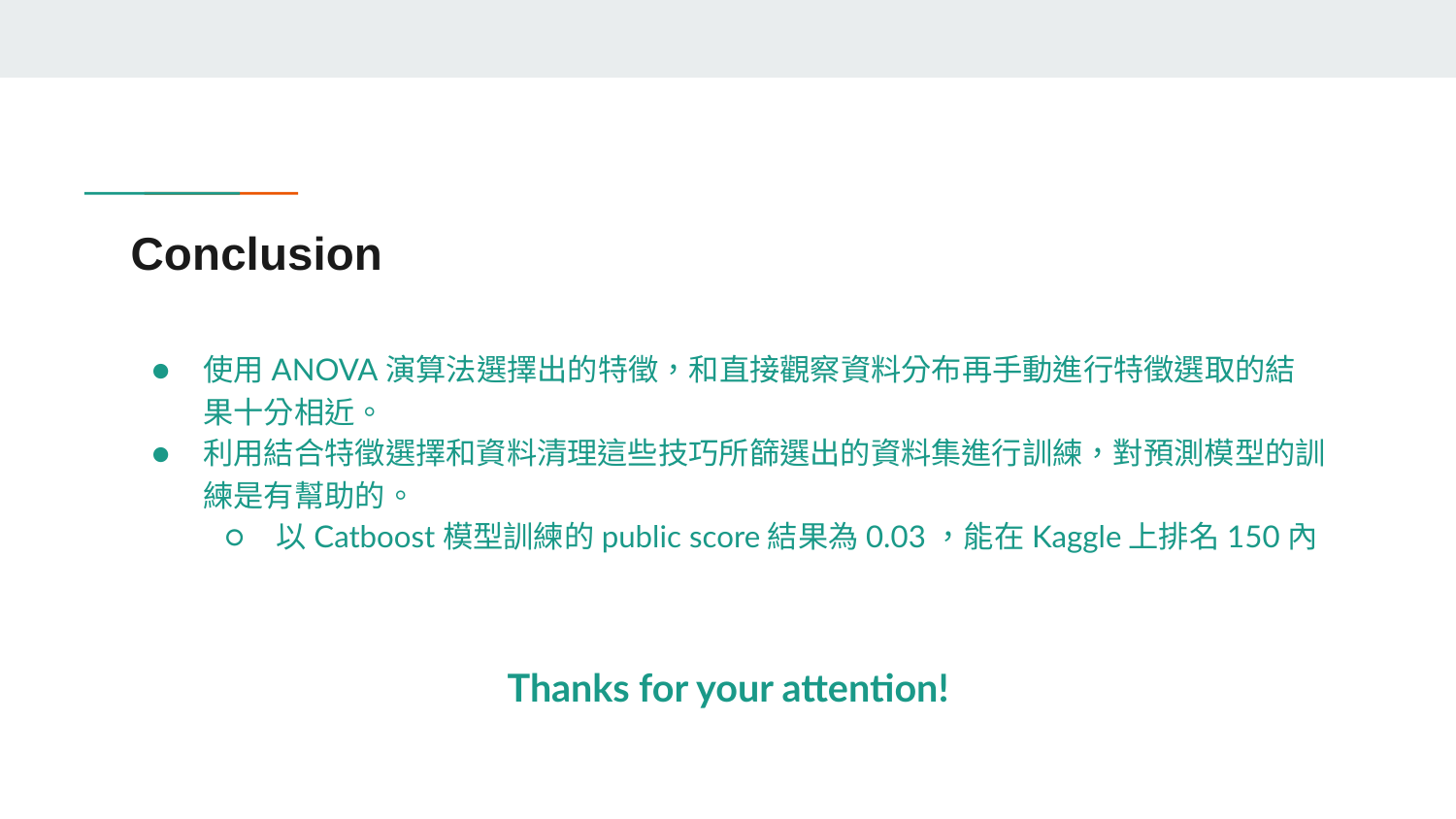

# Conclusion
使用ANOVA演算法選擇出的特徵，和直接觀察資料分布再手動進行特徵選取的結果十分相近。
利用結合特徵選擇和資料清理這些技巧所篩選出的資料集進行訓練，對預測模型的訓練是有幫助的。
以Catboost模型訓練的public score結果為0.03，能在Kaggle上排名150內
Thanks for your attention!